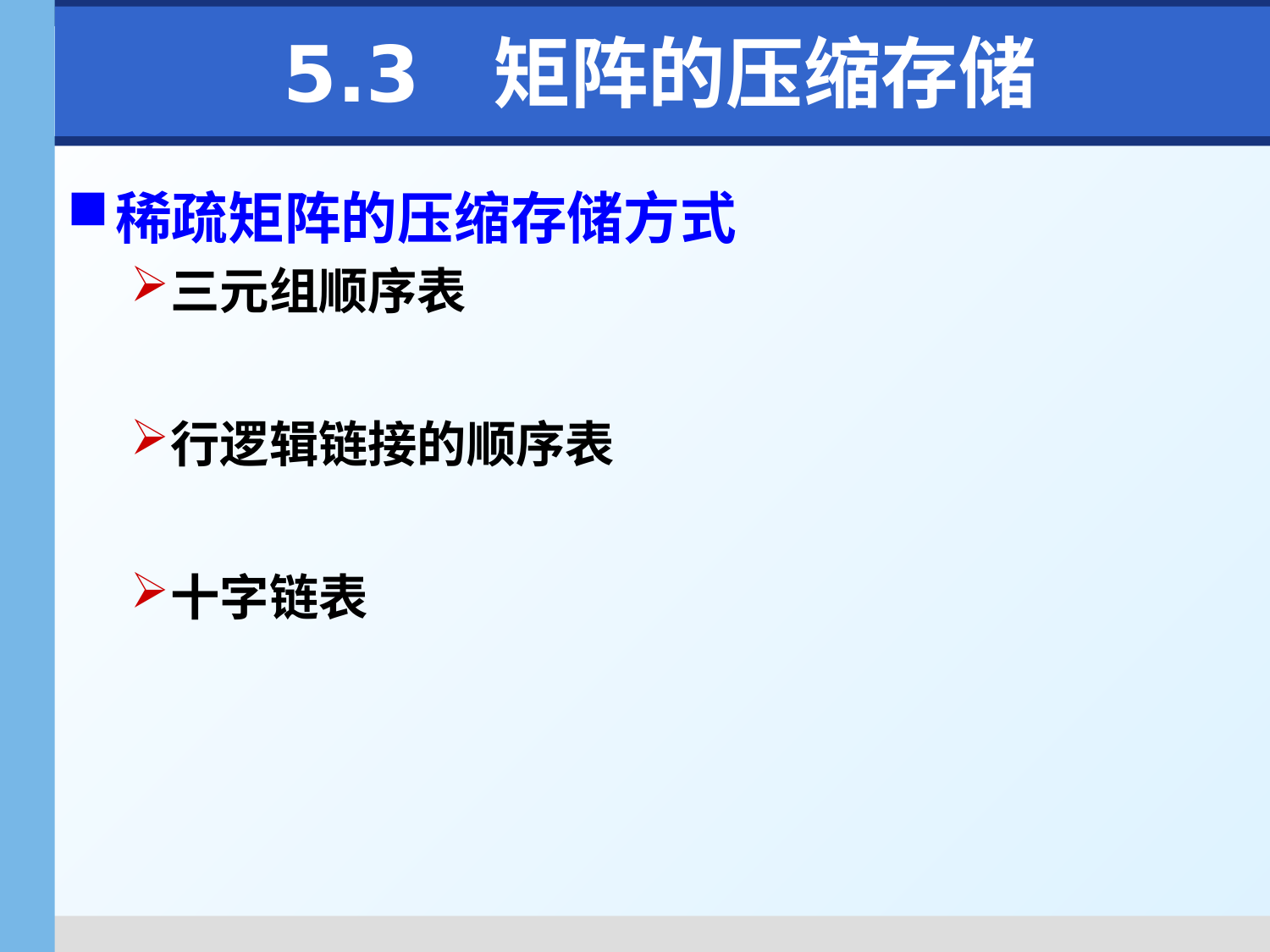

# 5.3  矩阵的压缩存储
稀疏矩阵的压缩存储方式
三元组顺序表

行逻辑链接的顺序表

十字链表